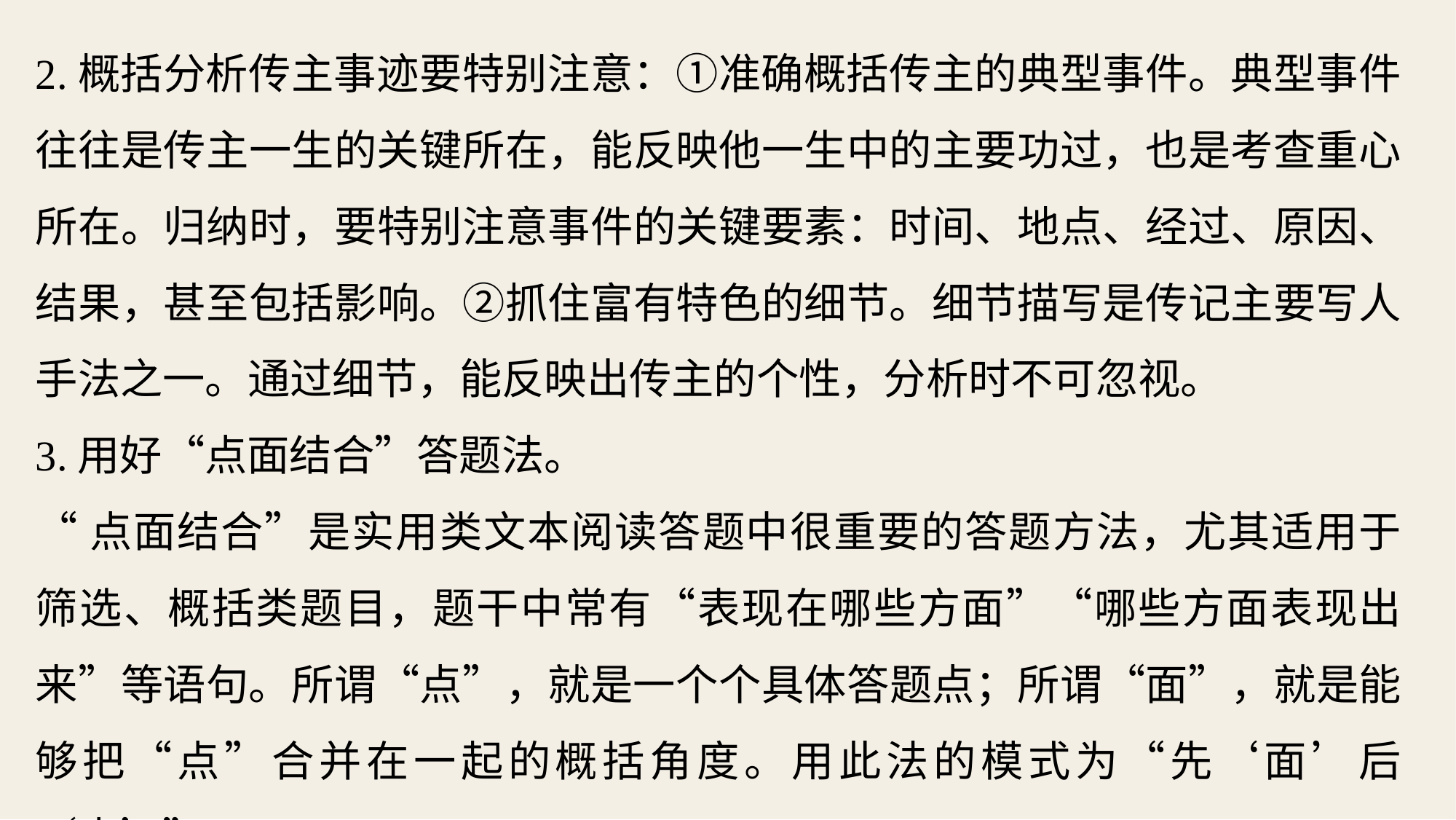

2.概括分析传主事迹要特别注意：①准确概括传主的典型事件。典型事件往往是传主一生的关键所在，能反映他一生中的主要功过，也是考查重心所在。归纳时，要特别注意事件的关键要素：时间、地点、经过、原因、结果，甚至包括影响。②抓住富有特色的细节。细节描写是传记主要写人手法之一。通过细节，能反映出传主的个性，分析时不可忽视。
3.用好“点面结合”答题法。
“点面结合”是实用类文本阅读答题中很重要的答题方法，尤其适用于筛选、概括类题目，题干中常有“表现在哪些方面”“哪些方面表现出来”等语句。所谓“点”，就是一个个具体答题点；所谓“面”，就是能够把“点”合并在一起的概括角度。用此法的模式为“先‘面’后‘点’”。